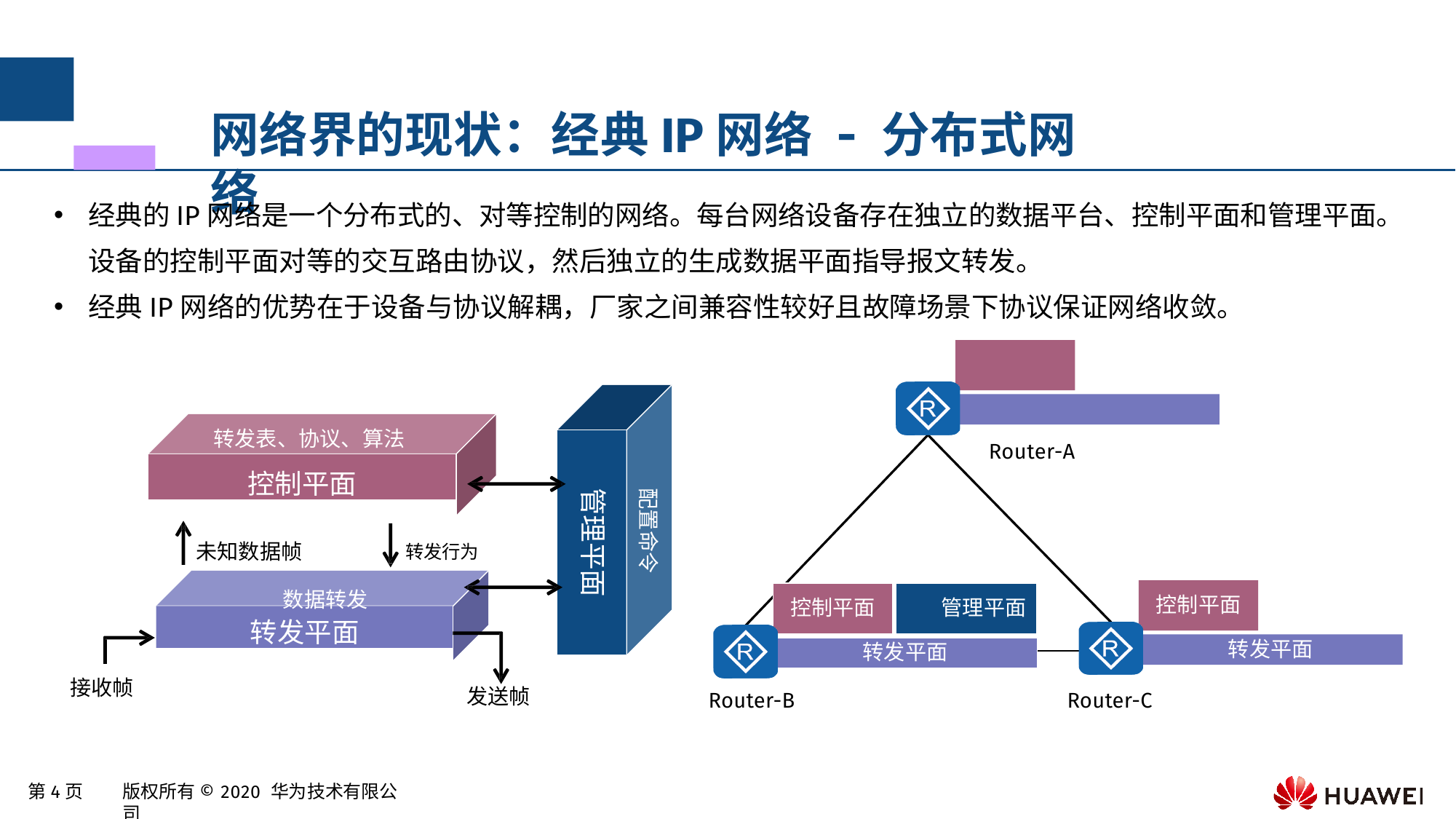

# 网络界的现状：经典IP网络 - 分布式网络

经典的IP网络是一个分布式的、对等控制的网络。每台网络设备存在独立的数据平台、控制平面和管理平面。
设备的控制平面对等的交互路由协议，然后独立的生成数据平面指导报文转发。
经典IP网络的优势在于设备与协议解耦，厂家之间兼容性较好且故障场景下协议保证网络收敛。
控制平面	管理平面 转发平面

转发表、协议、算法

Router-A

控制平面

管理平面
配置命令

未知数据帧	转发行为
数据转发

控制平面	管理平面
控制平面	管理平面
转发平面
转发平面

转发平面

接收帧
发送帧
Router-B
Router-C
第4页
版权所有© 2020 华为技术有限公司